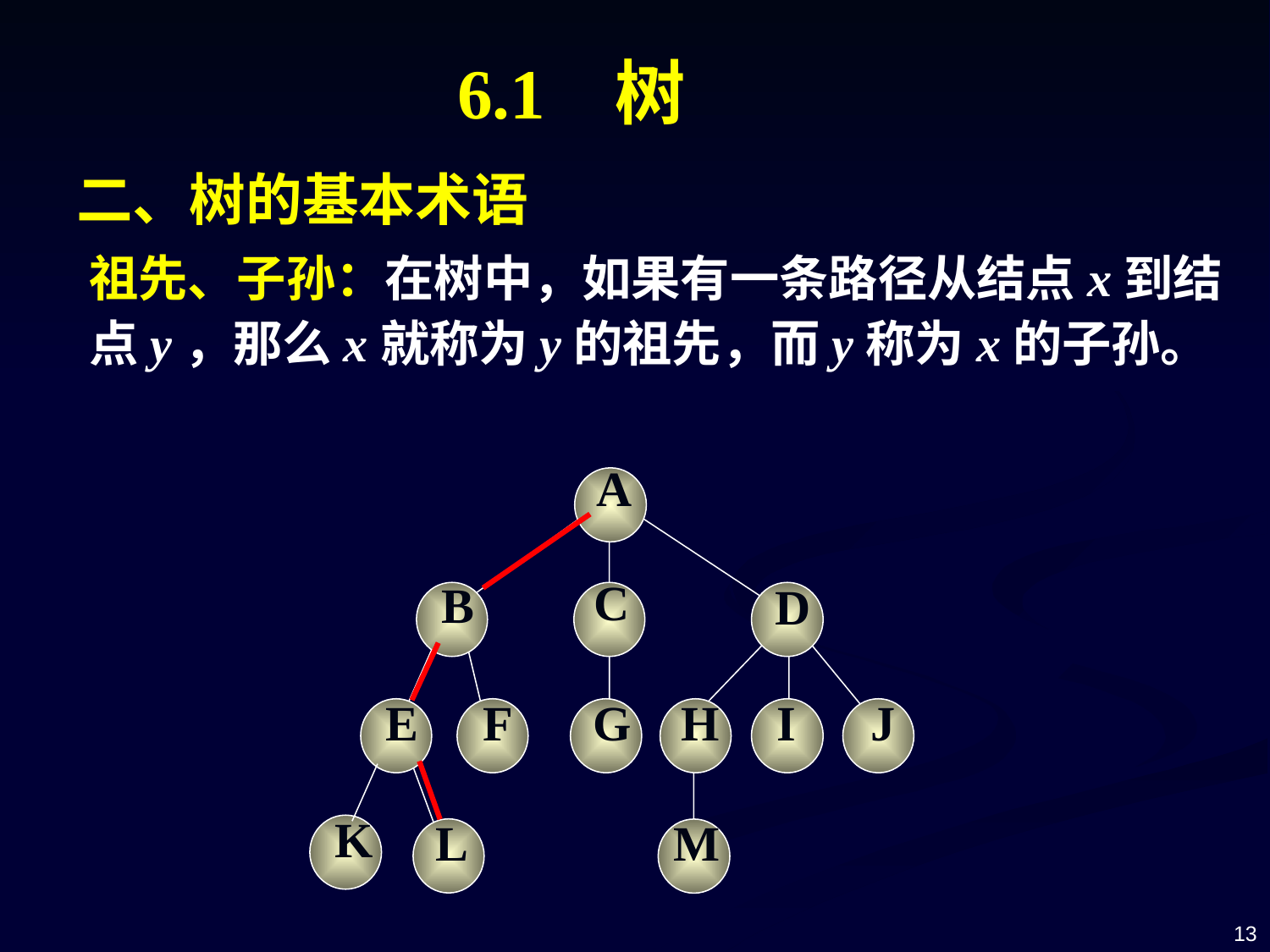

6.1   树
二、树的基本术语
祖先、子孙：在树中，如果有一条路径从结点x到结点y，那么x就称为y的祖先，而y称为x的子孙。

A

C

B

D

E
F
G
H
I
J

K

L
M

13